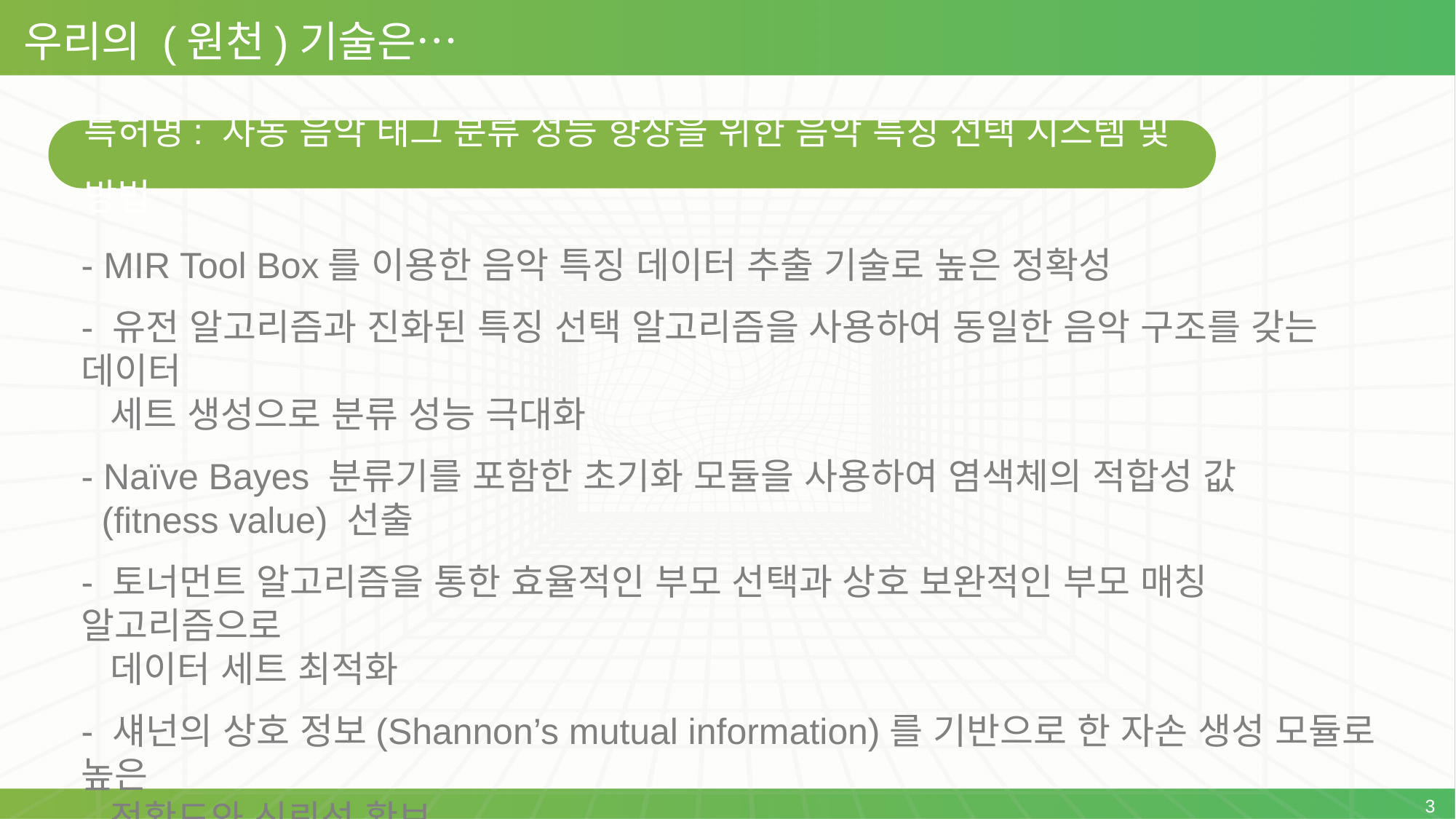

우리의 (원천)기술은…
특허명: 자동 음악 태그 분류 성능 향상을 위한 음악 특징 선택 시스템 및 방법
- MIR Tool Box를 이용한 음악 특징 데이터 추출 기술로 높은 정확성

- 유전 알고리즘과 진화된 특징 선택 알고리즘을 사용하여 동일한 음악 구조를 갖는 데이터
  세트 생성으로 분류 성능 극대화

- Naïve Bayes 분류기를 포함한 초기화 모듈을 사용하여 염색체의 적합성 값
  (fitness value) 선출

- 토너먼트 알고리즘을 통한 효율적인 부모 선택과 상호 보완적인 부모 매칭 알고리즘으로
  데이터 세트 최적화

- 섀넌의 상호 정보(Shannon’s mutual information)를 기반으로 한 자손 생성 모듈로 높은
  정확도와 신뢰성 확보
3